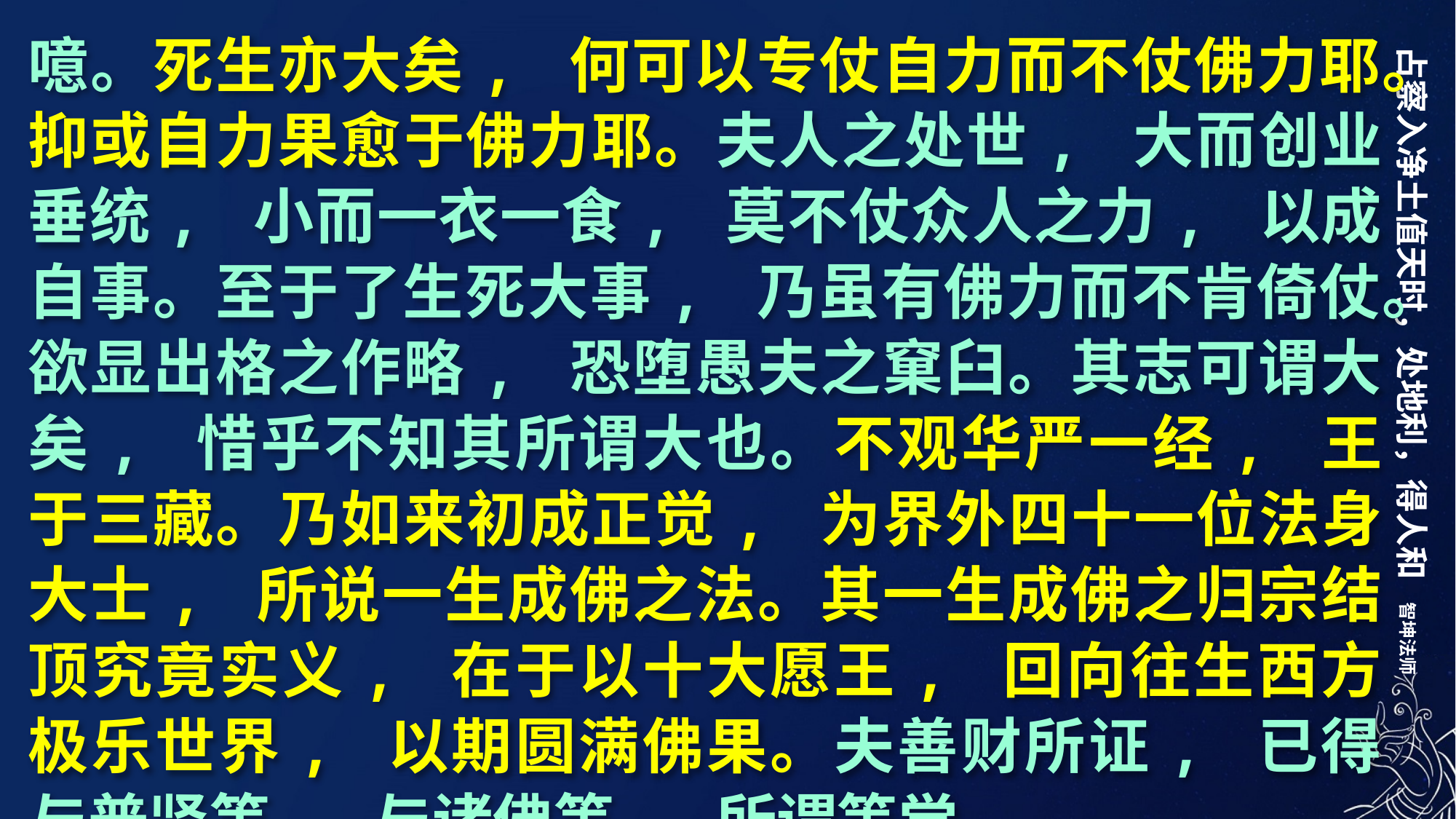

噫。死生亦大矣, 何可以专仗自力而不仗佛力耶。抑或自力果愈于佛力耶。夫人之处世, 大而创业垂统, 小而一衣一食, 莫不仗众人之力, 以成自事。至于了生死大事, 乃虽有佛力而不肯倚仗。欲显出格之作略, 恐堕愚夫之窠臼。其志可谓大矣, 惜乎不知其所谓大也。不观华严一经, 王于三藏。乃如来初成正觉, 为界外四十一位法身大士, 所说一生成佛之法。其一生成佛之归宗结顶究竟实义, 在于以十大愿王, 回向往生西方极乐世界, 以期圆满佛果。夫善财所证, 已得与普贤等, 与诸佛等, 所谓等觉